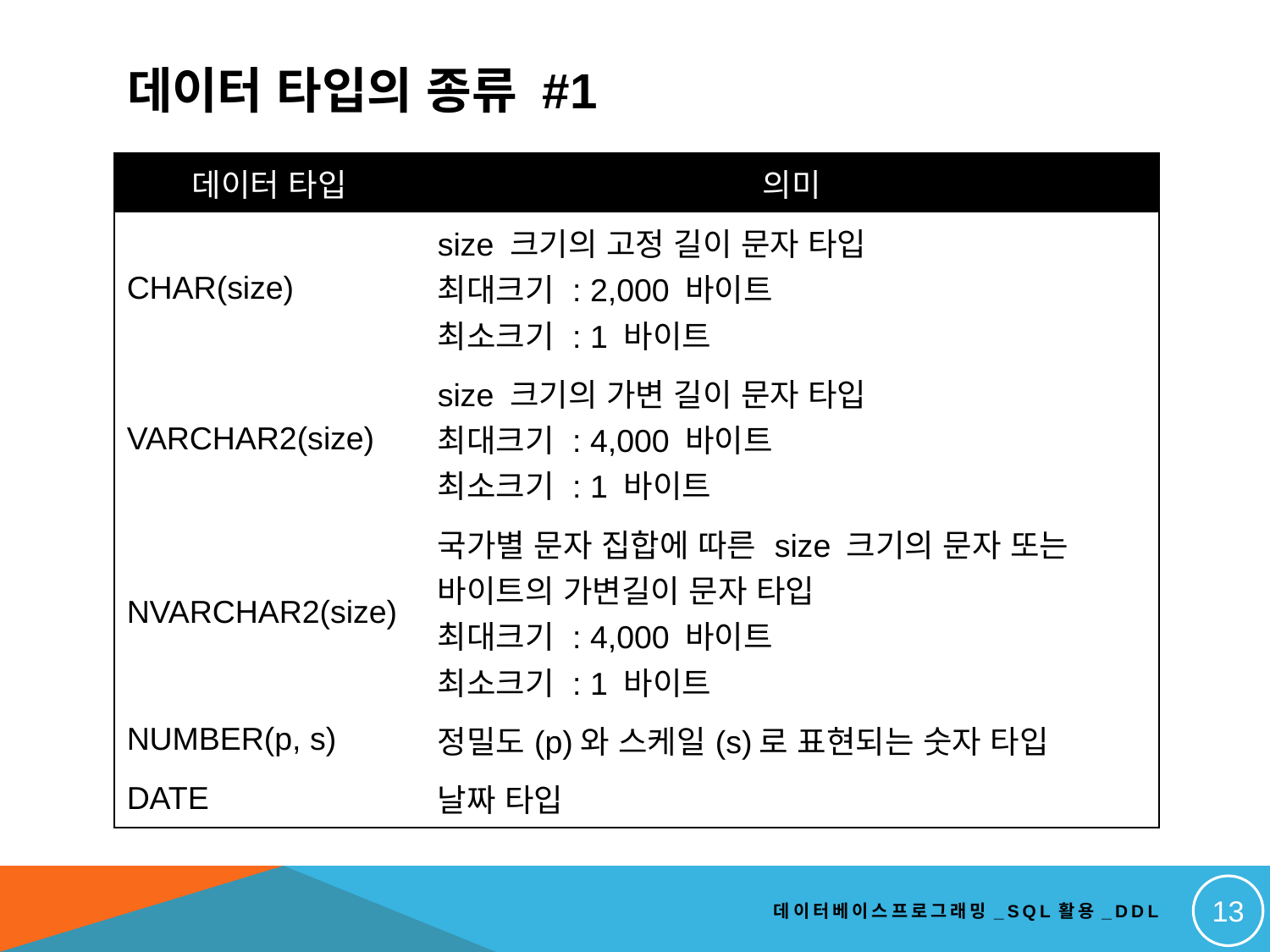

# 데이터 타입의 종류 #1
| 데이터 타입 | 의미 |
| --- | --- |
| CHAR(size) | size 크기의 고정 길이 문자 타입 최대크기 : 2,000 바이트 최소크기 : 1 바이트 |
| VARCHAR2(size) | size 크기의 가변 길이 문자 타입 최대크기 : 4,000 바이트 최소크기 : 1 바이트 |
| NVARCHAR2(size) | 국가별 문자 집합에 따른 size 크기의 문자 또는 바이트의 가변길이 문자 타입 최대크기 : 4,000 바이트 최소크기 : 1 바이트 |
| NUMBER(p, s) | 정밀도(p)와 스케일(s)로 표현되는 숫자 타입 |
| DATE | 날짜 타입 |
13
데이터베이스프로그래밍_SQL활용_DDL